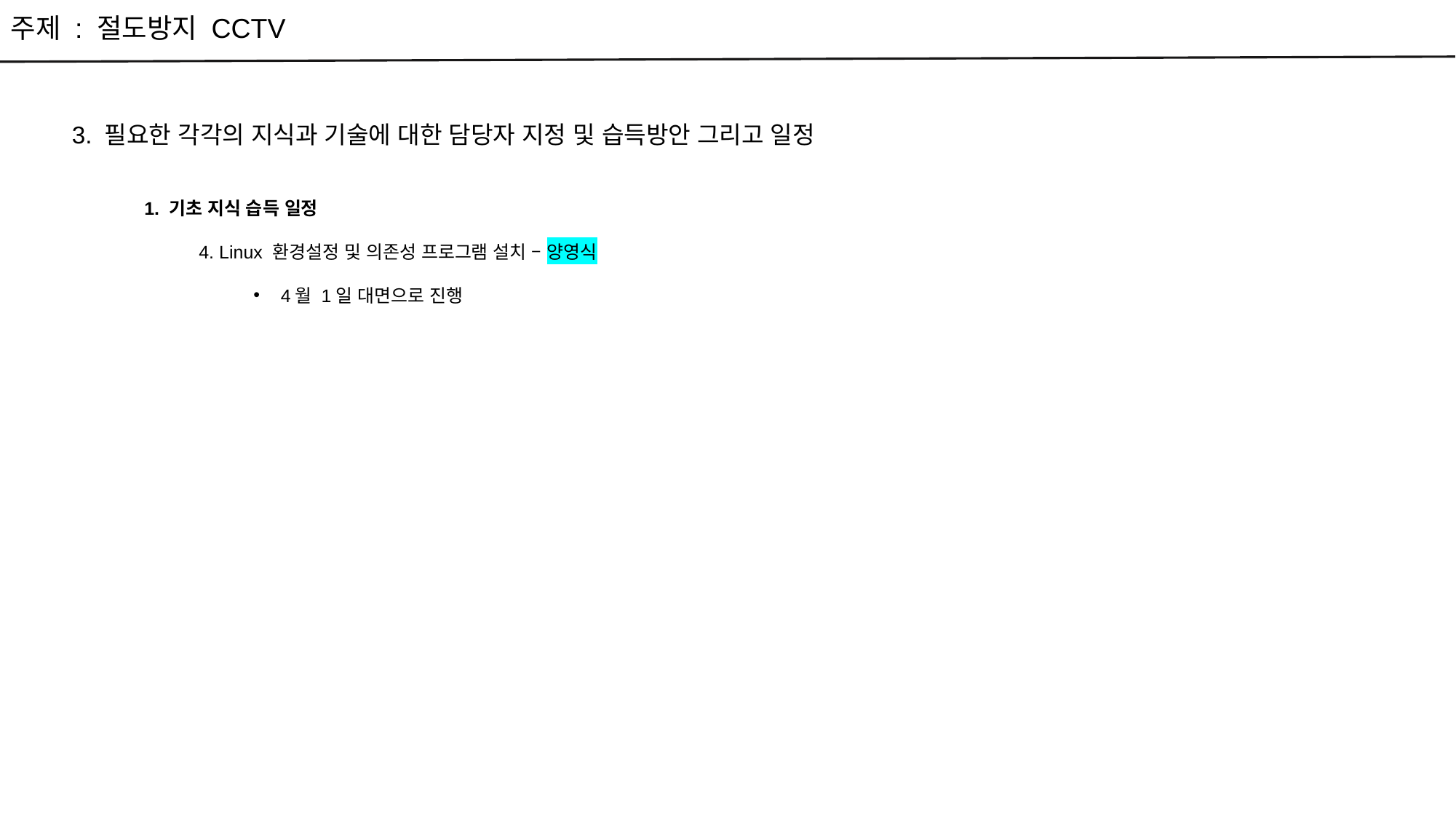

주제 : 절도방지 CCTV

3. 필요한 각각의 지식과 기술에 대한 담당자 지정 및 습득방안 그리고 일정
1. 기초 지식 습득 일정
4. Linux 환경설정 및 의존성 프로그램 설치 – 양영식
4월 1일 대면으로 진행